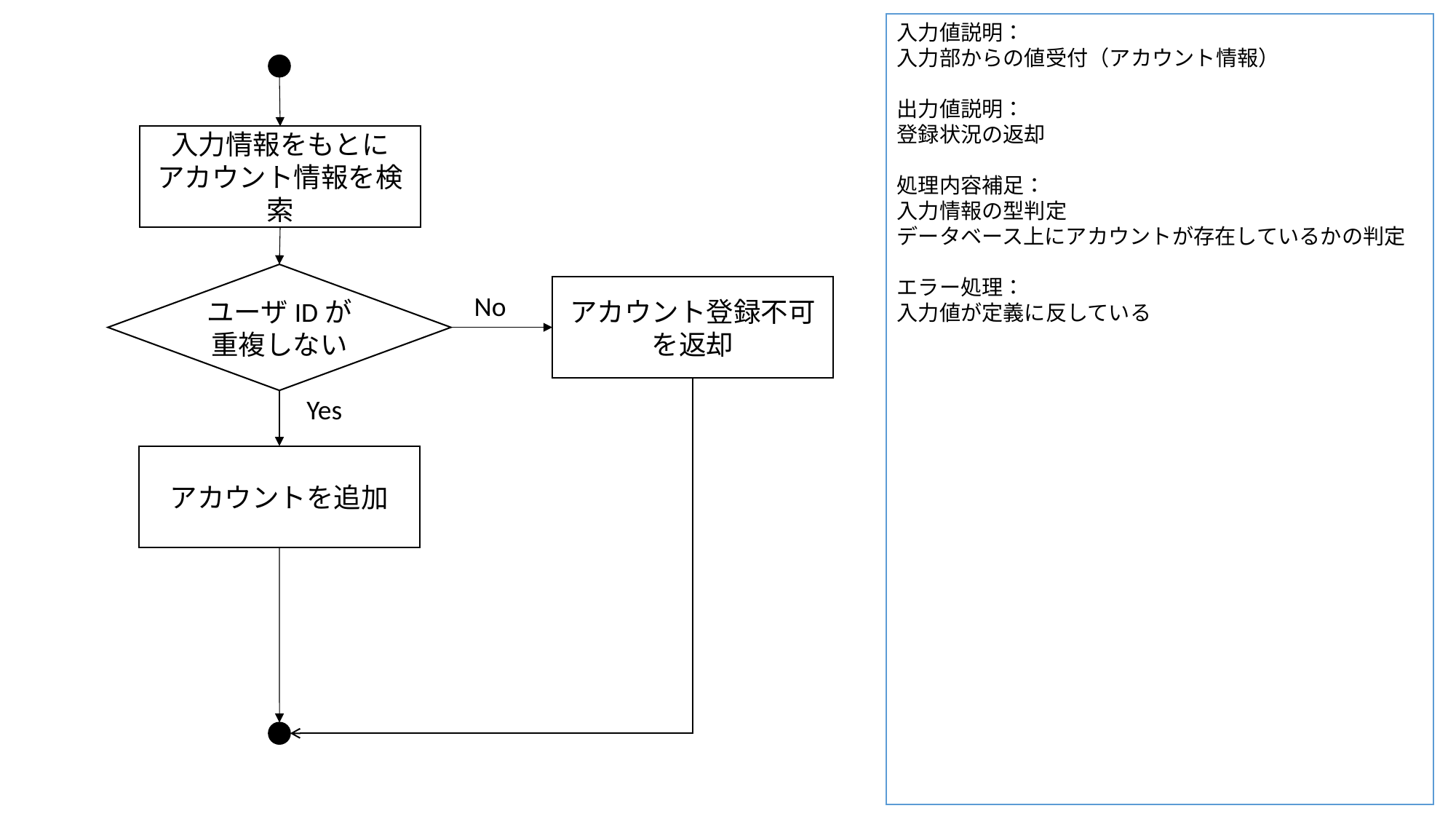

入力値説明：
入力部からの値受付（アカウント情報）

出力値説明：
登録状況の返却

処理内容補足：
入力情報の型判定
データベース上にアカウントが存在しているかの判定

エラー処理：
入力値が定義に反している

入力情報をもとに
アカウント情報を検索
ユーザIDが重複しない
アカウント登録不可
を返却
No
Yes
アカウントを追加